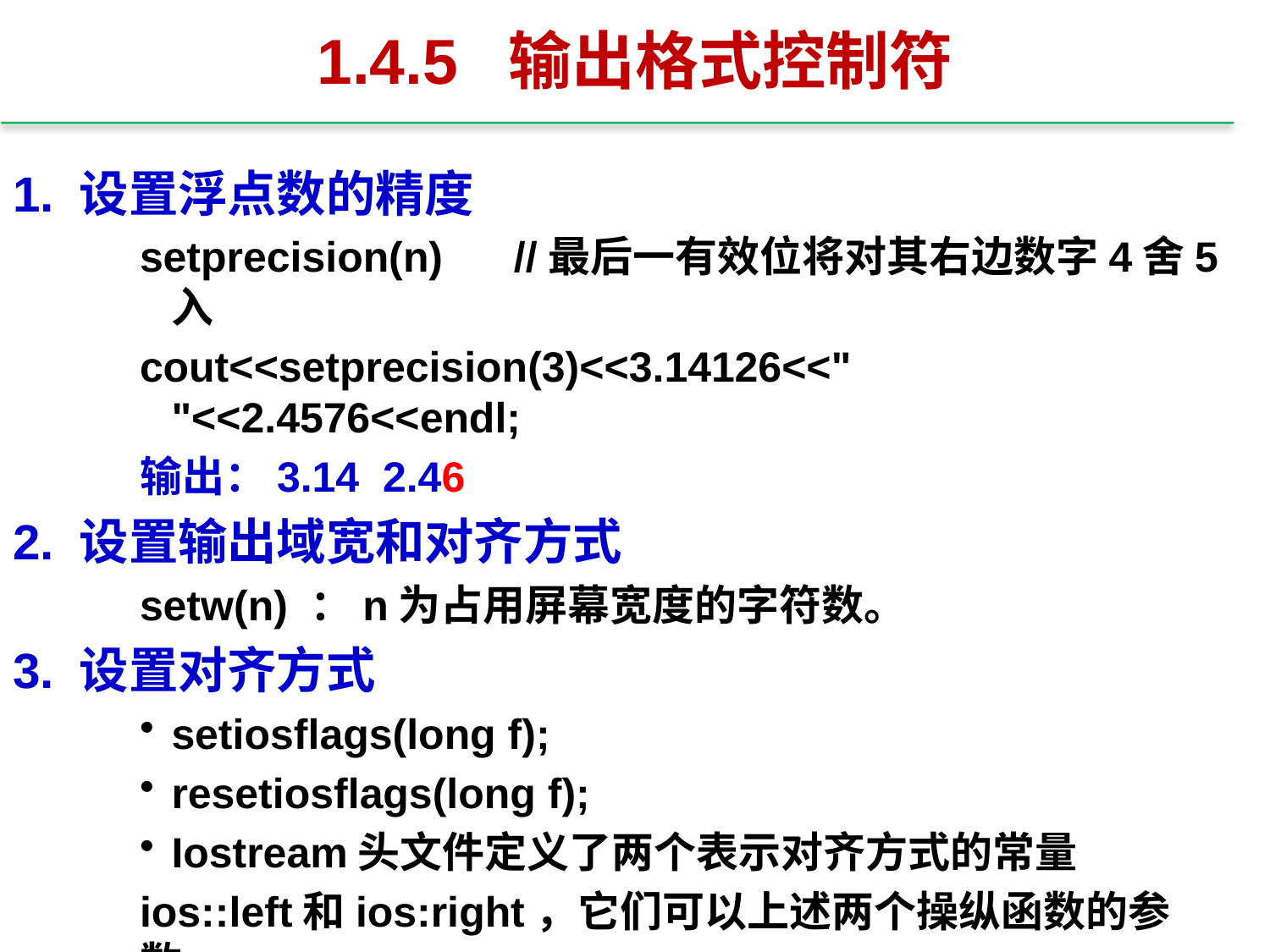

# 1.4.5  输出格式控制符
1. 设置浮点数的精度
setprecision(n)      //最后一有效位将对其右边数字4舍5入
cout<<setprecision(3)<<3.14126<<"   "<<2.4576<<endl;
输出：3.14  2.46
2. 设置输出域宽和对齐方式
setw(n) ：n为占用屏幕宽度的字符数。
3. 设置对齐方式
setiosflags(long f);
resetiosflags(long f);
Iostream头文件定义了两个表示对齐方式的常量
ios::left和ios:right，它们可以上述两个操纵函数的参数。